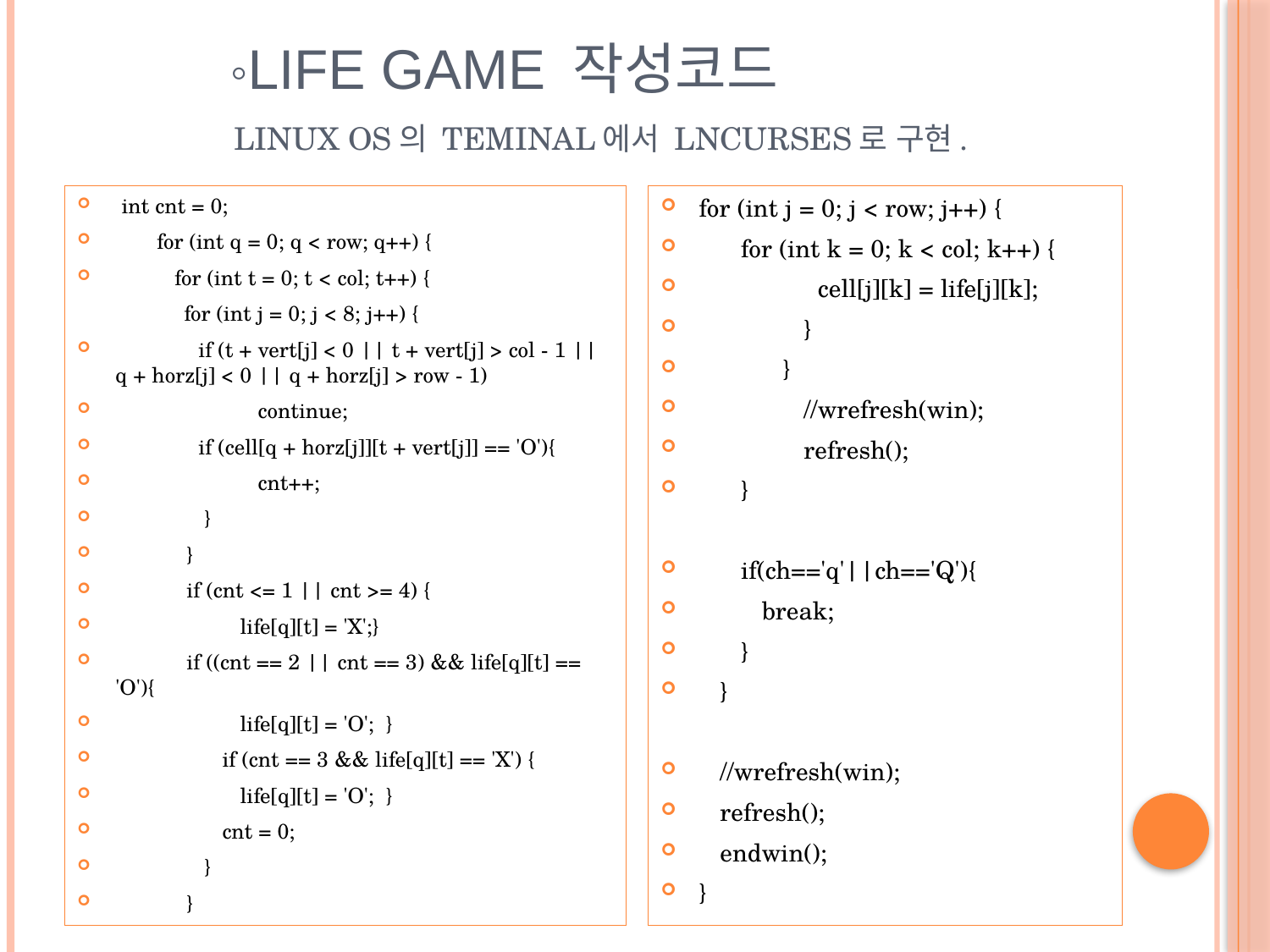

◦life game 작성코드
         Linux OS의 teminal에서 Lncurses로 구현.
 int cnt = 0;
       for (int q = 0; q < row; q++) {
          for (int t = 0; t < col; t++) {
                  for (int j = 0; j < 8; j++) {
              if (t + vert[j] < 0 || t + vert[j] > col - 1 || q + horz[j] < 0 || q + horz[j] > row - 1)
                        continue;
              if (cell[q + horz[j]][t + vert[j]] == 'O'){
                        cnt++;
               }
            }
            if (cnt <= 1 || cnt >= 4) {
                     life[q][t] = 'X';}
            if ((cnt == 2 || cnt == 3) && life[q][t] == 'O'){
                     life[q][t] = 'O';  }
                  if (cnt == 3 && life[q][t] == 'X') {
                     life[q][t] = 'O';  }
                  cnt = 0;
               }
            }
for (int j = 0; j < row; j++) {
      for (int k = 0; k < col; k++) {
                 cell[j][k] = life[j][k];
               }
            }
               //wrefresh(win);
               refresh();
      }

      if(ch=='q'||ch=='Q'){
         break;
      }
   }

   //wrefresh(win);
   refresh();
   endwin();
}